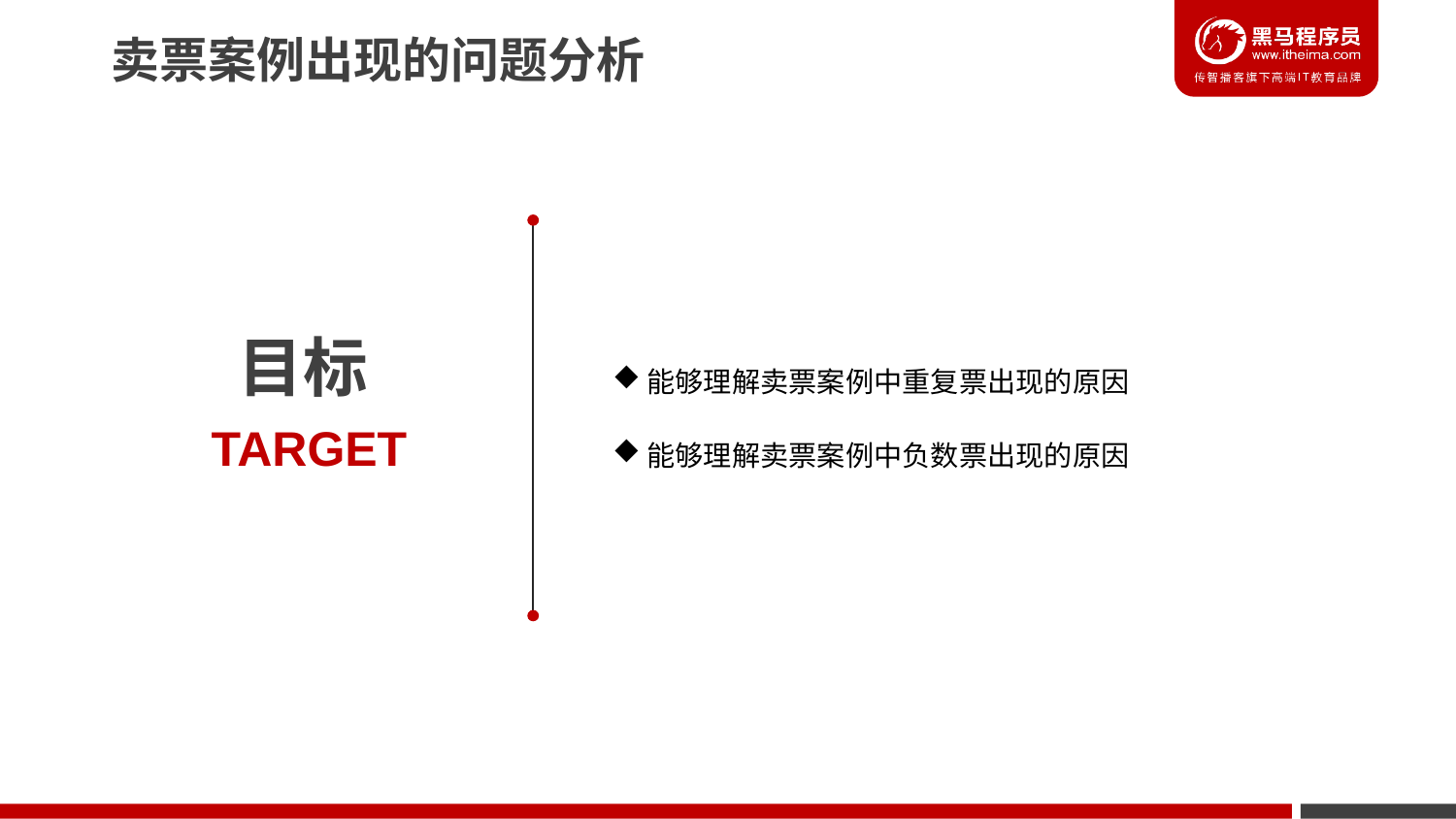

# 卖票案例出现的问题分析
能够理解卖票案例中重复票出现的原因
能够理解卖票案例中负数票出现的原因